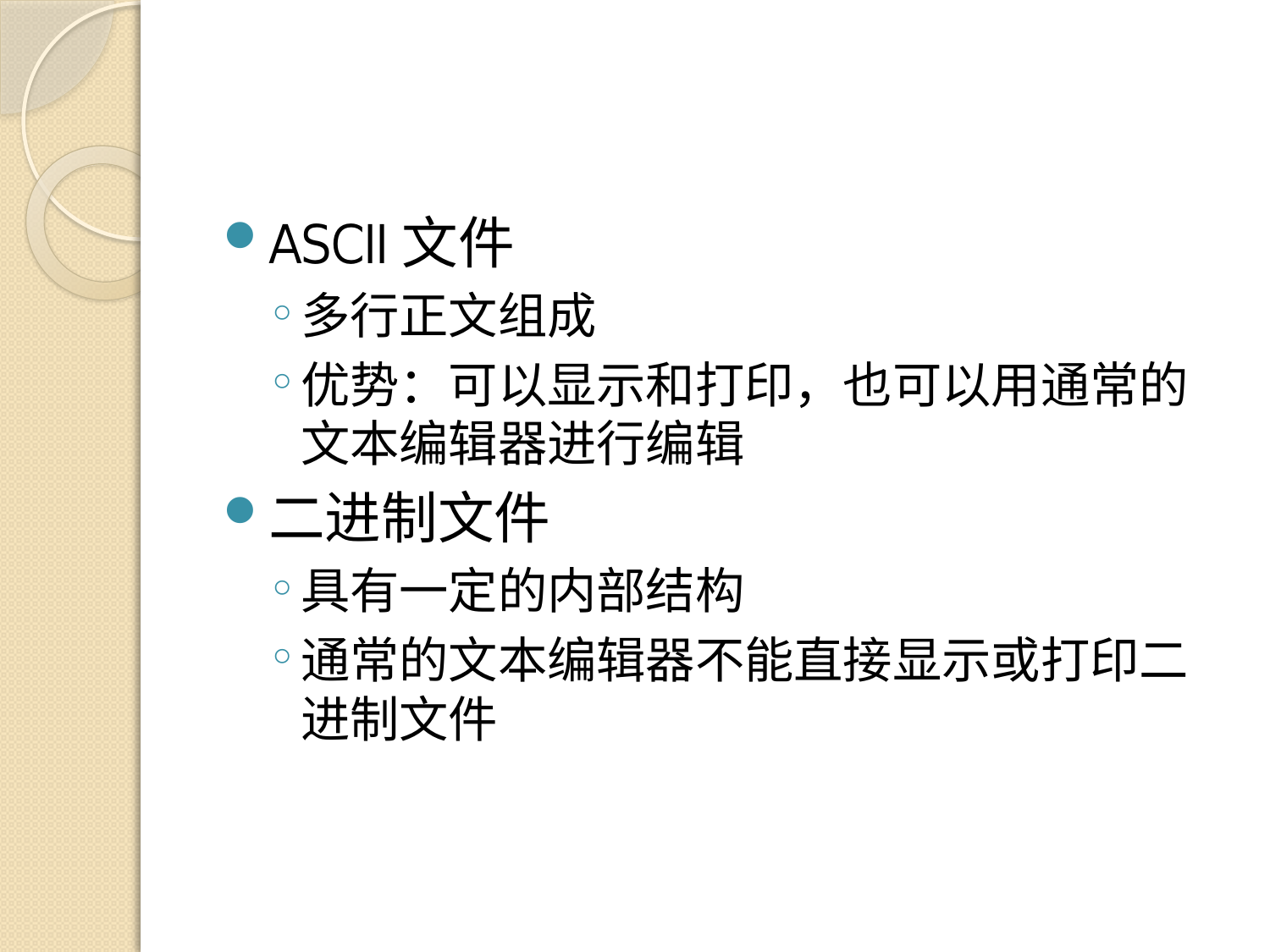

#
ASCII文件
多行正文组成
优势：可以显示和打印，也可以用通常的文本编辑器进行编辑
二进制文件
具有一定的内部结构
通常的文本编辑器不能直接显示或打印二进制文件